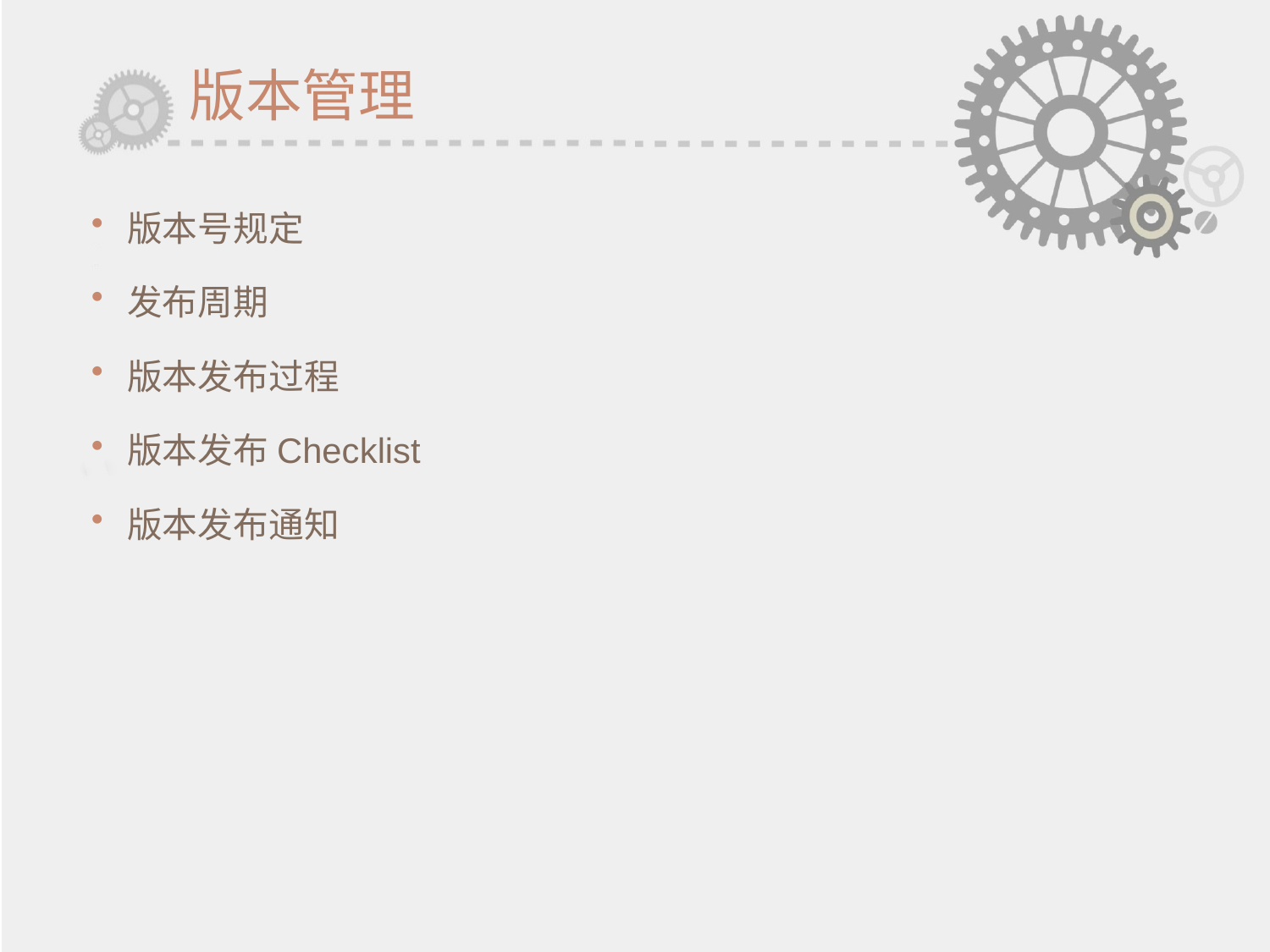

# 版本管理
版本号规定
发布周期
版本发布过程
版本发布Checklist
版本发布通知